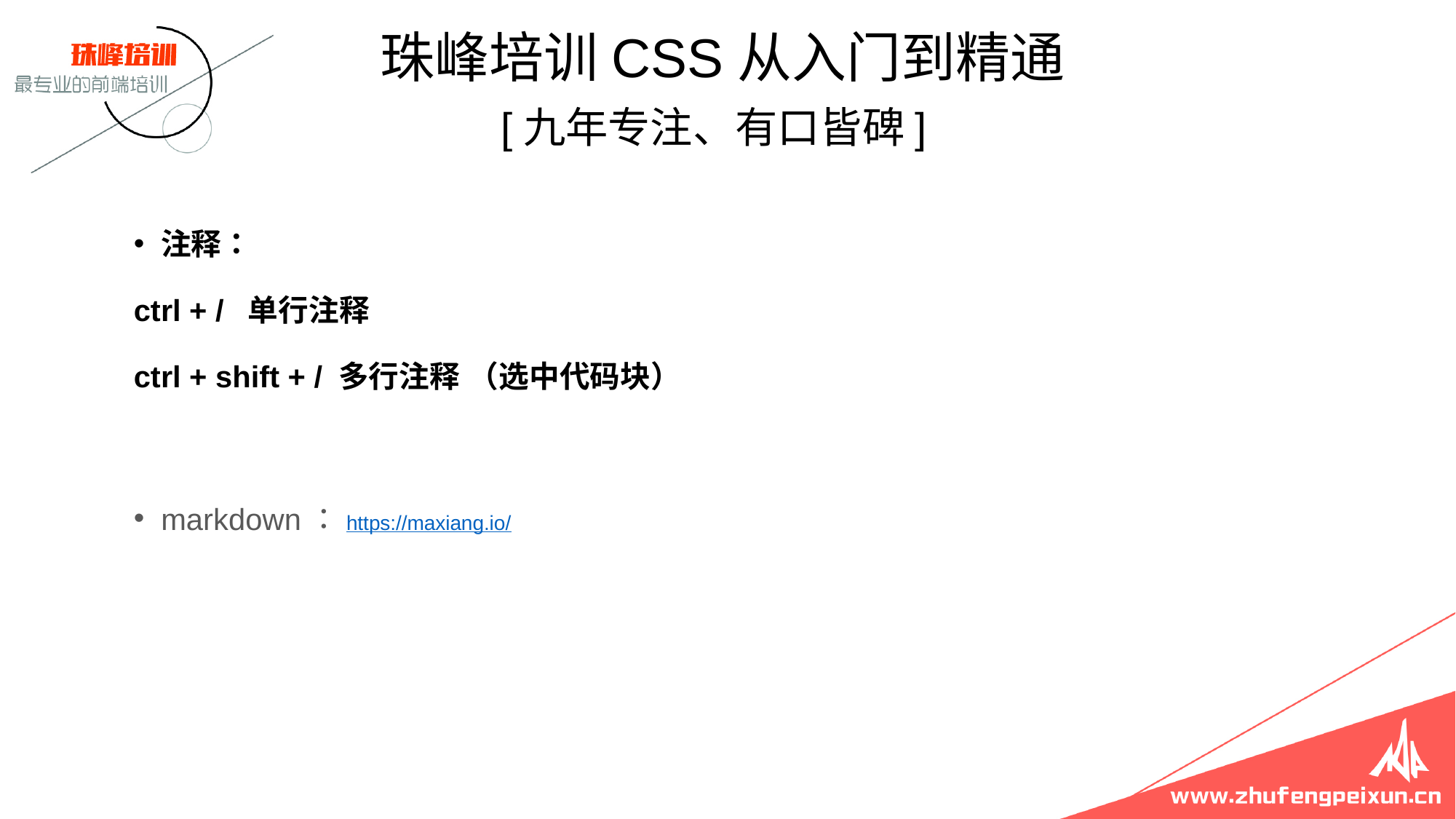

珠峰培训CSS从入门到精通
        [九年专注、有口皆碑]
# 注释：
ctrl + /  单行注释
ctrl + shift + / 多行注释 （选中代码块）

markdown：https://maxiang.io/